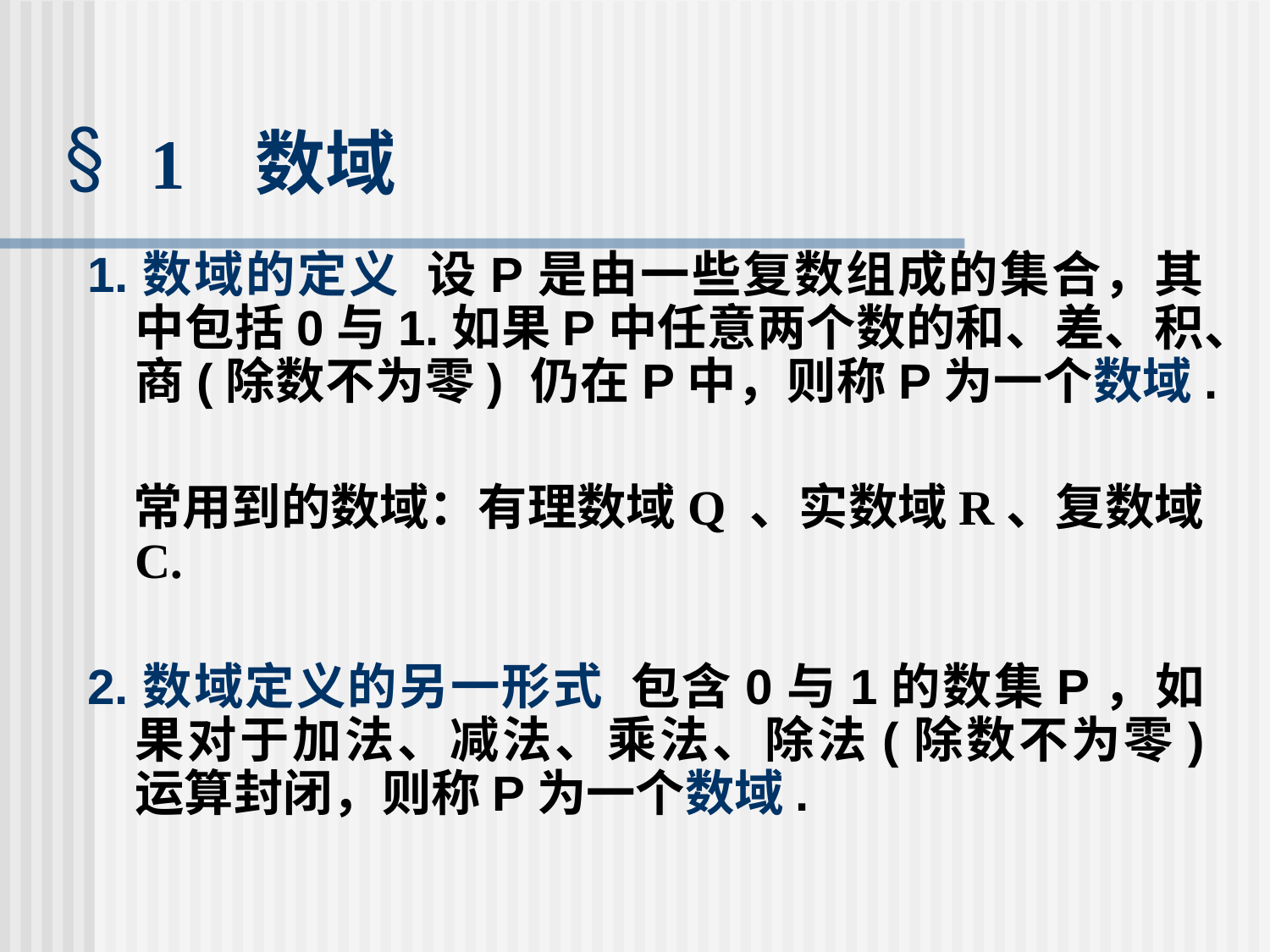

# 1   数域
1.数域的定义  设P是由一些复数组成的集合，其中包括0与1.如果P中任意两个数的和、差、积、商(除数不为零) 仍在P中，则称P为一个数域.

   常用到的数域：有理数域Q 、实数域R、复数域C.

2.数域定义的另一形式  包含0与1的数集P，如果对于加法、减法、乘法、除法(除数不为零) 运算封闭，则称P为一个数域.